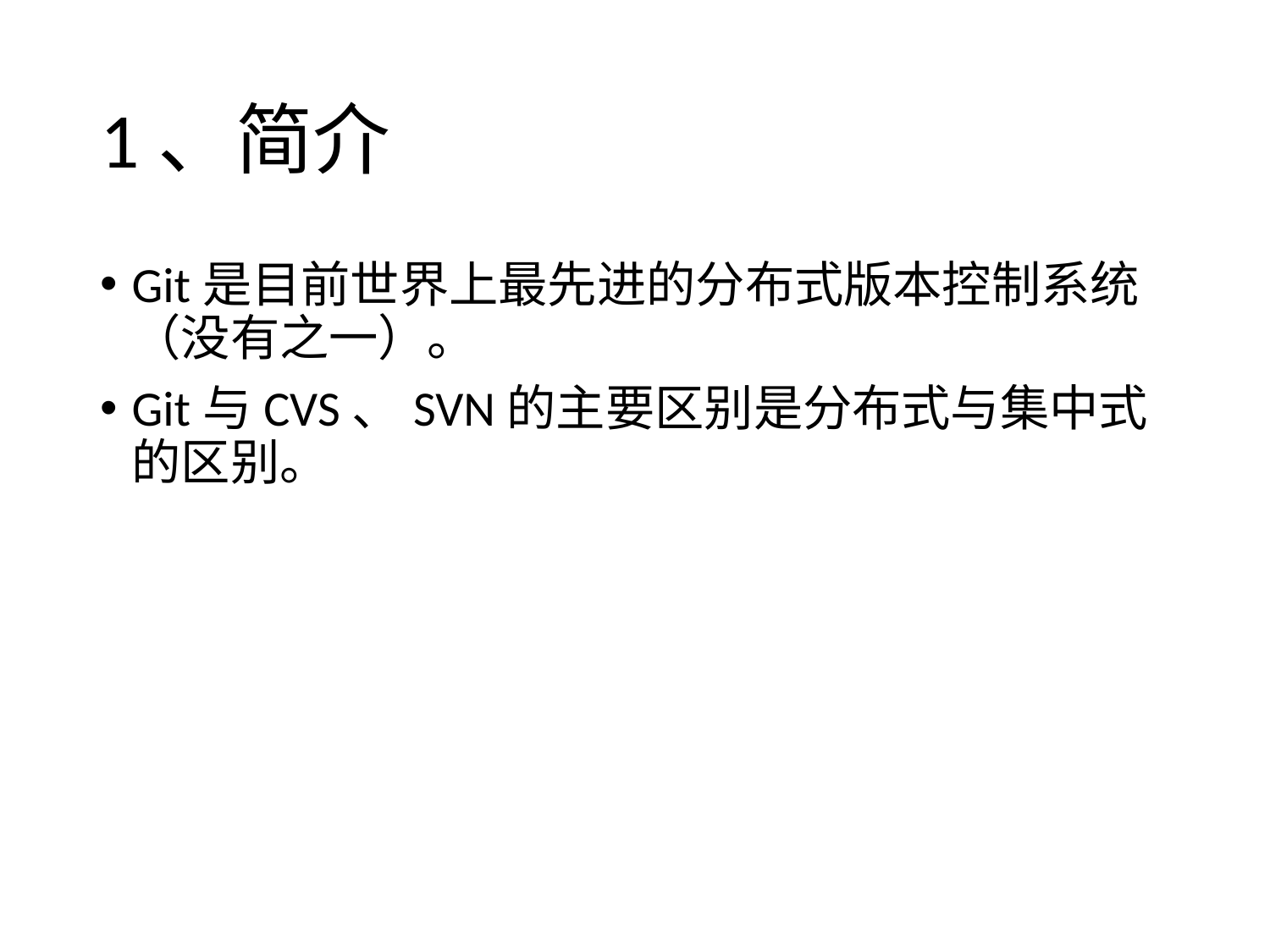

# 1、简介
Git是目前世界上最先进的分布式版本控制系统（没有之一）。
Git与CVS、SVN的主要区别是分布式与集中式的区别。